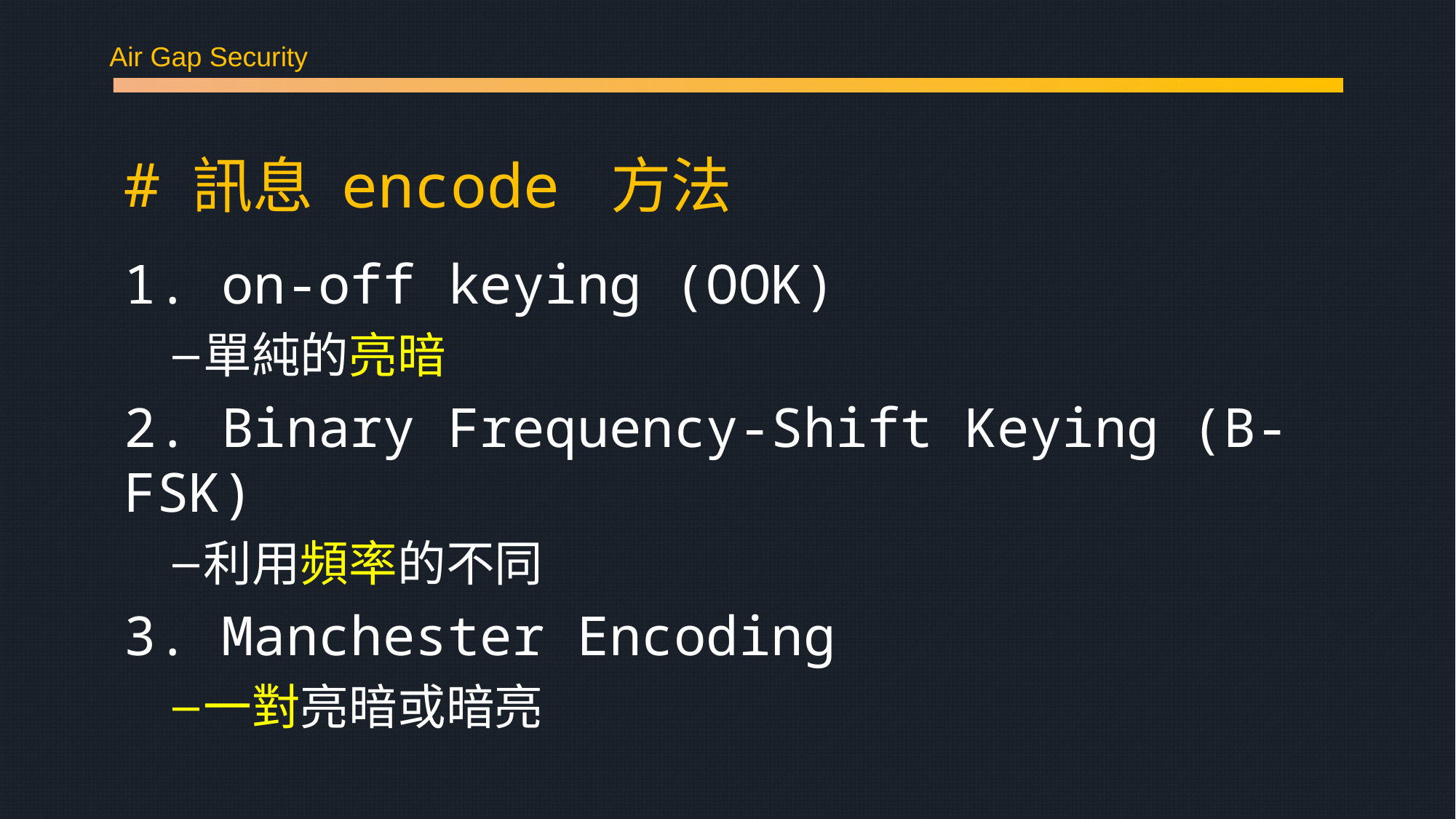

Air Gap Security

訊息 encode 方法
1. on-off keying (OOK)
單純的亮暗
2. Binary Frequency-Shift Keying (B-FSK)
利用頻率的不同
3. Manchester Encoding
一對亮暗或暗亮